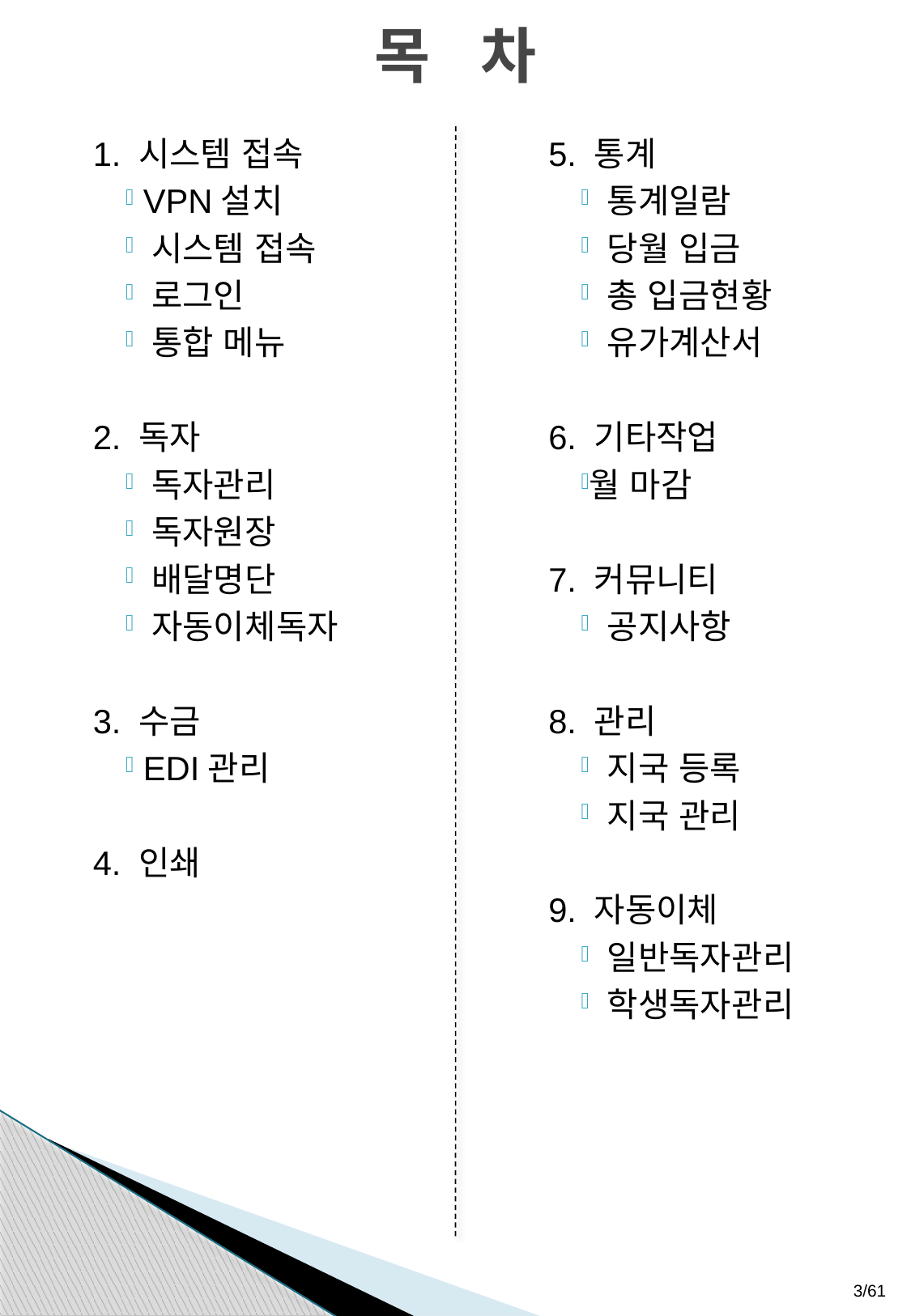

# 목   차
1. 시스템 접속
 VPN설치
 시스템 접속
 로그인
 통합 메뉴

2. 독자
 독자관리
 독자원장
 배달명단
 자동이체독자

3. 수금
 EDI관리

4. 인쇄

5. 통계
 통계일람
 당월 입금
 총 입금현황
 유가계산서

6. 기타작업
월 마감

7. 커뮤니티
 공지사항

8. 관리
 지국 등록
 지국 관리

9. 자동이체
 일반독자관리
 학생독자관리

3/61